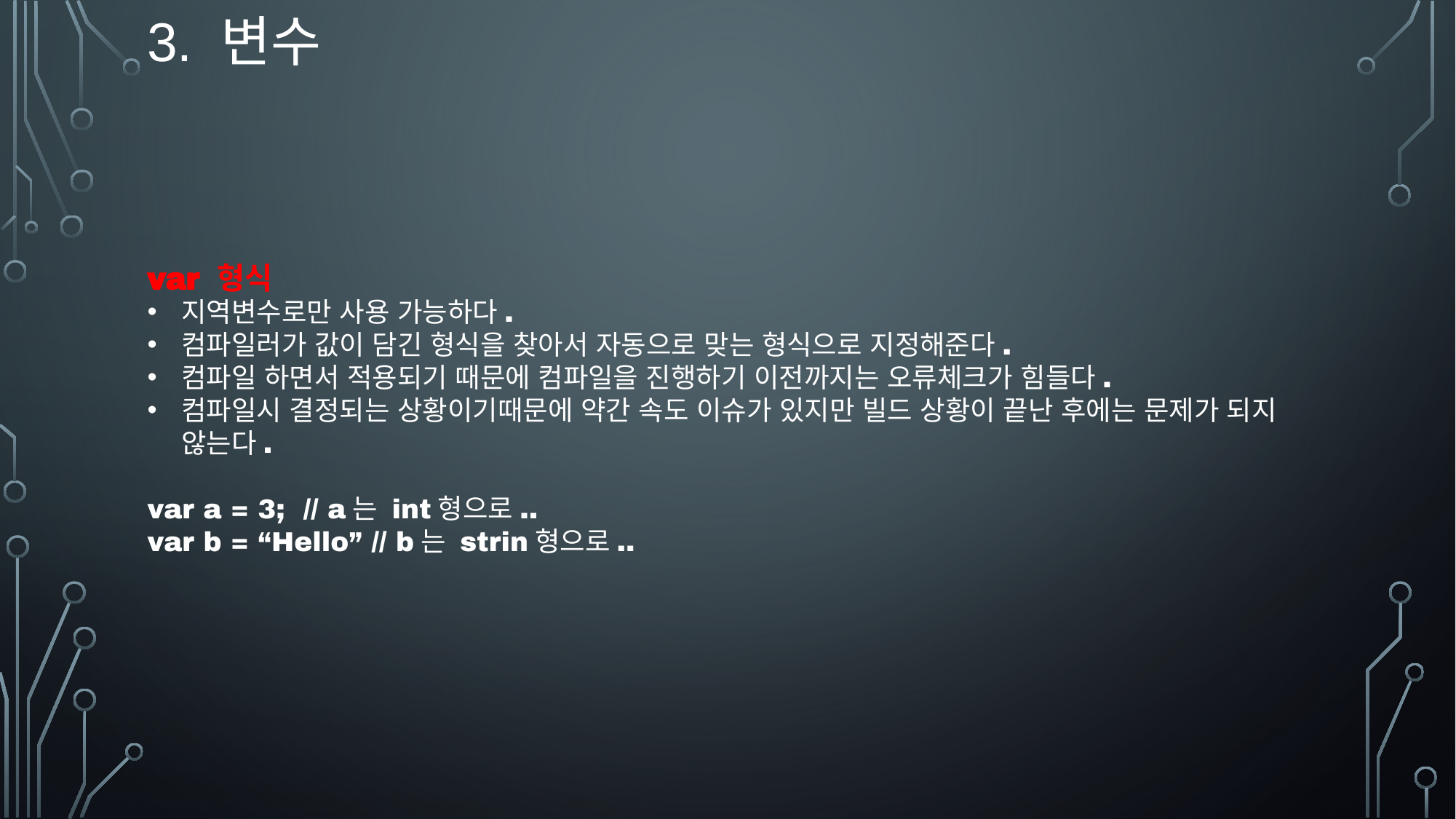

# 3. 변수
var 형식
지역변수로만 사용 가능하다.
컴파일러가 값이 담긴 형식을 찾아서 자동으로 맞는 형식으로 지정해준다.
컴파일 하면서 적용되기 때문에 컴파일을 진행하기 이전까지는 오류체크가 힘들다.
컴파일시 결정되는 상황이기때문에 약간 속도 이슈가 있지만 빌드 상황이 끝난 후에는 문제가 되지 않는다.

var a = 3;  // a는 int형으로..
var b = “Hello” // b는 strin형으로..